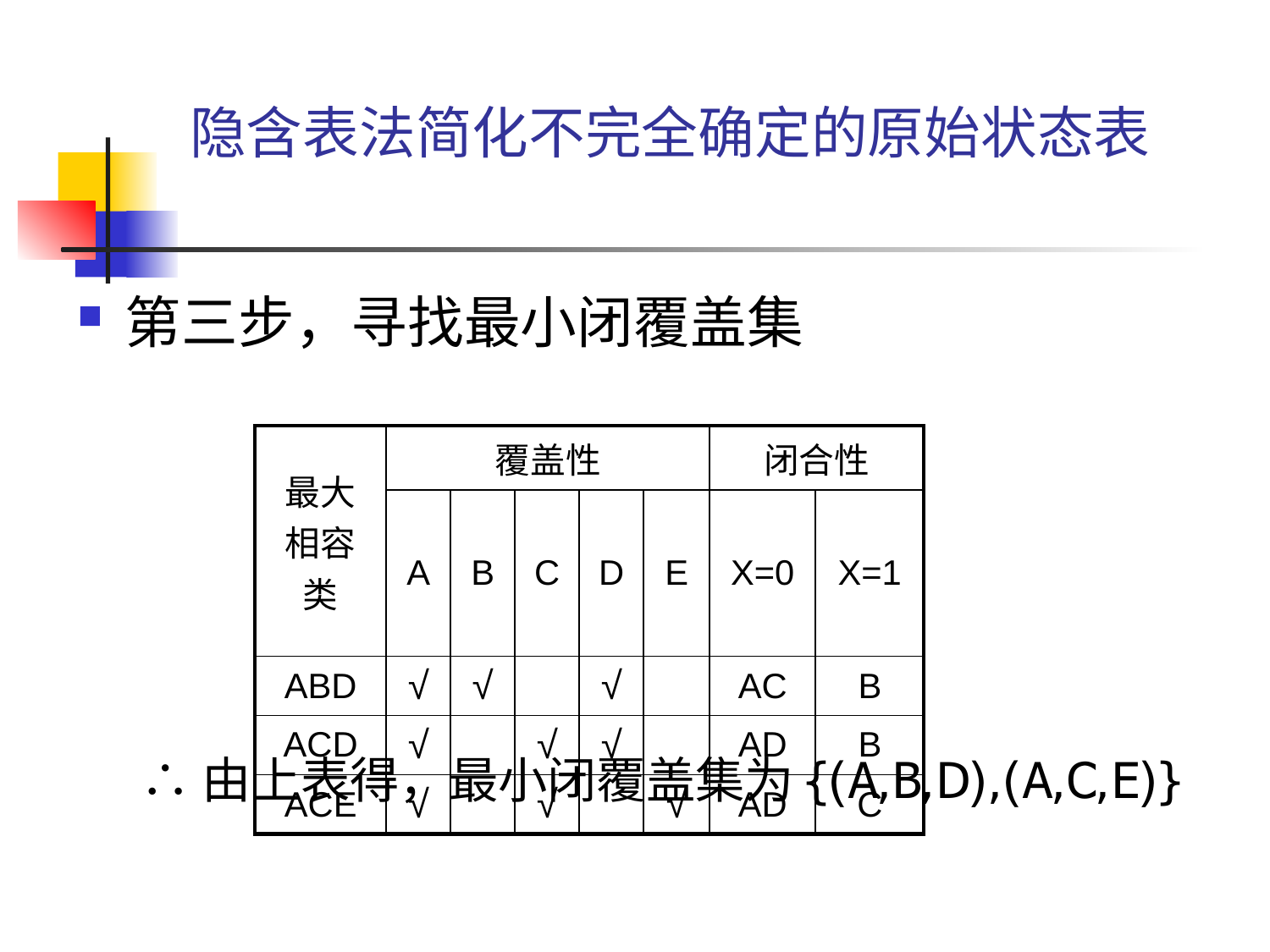

# 隐含表法简化不完全确定的原始状态表
第三步，寻找最小闭覆盖集

∴由上表得，最小闭覆盖集为{(A,B,D),(A,C,E)}
| 最大 相容类 | 覆盖性 |  |  |  |  | 闭合性 |  |
| --- | --- | --- | --- | --- | --- | --- | --- |
|  | A | B | C | D | E | X=0 | X=1 |
| ABD | √ | √ |  | √ |  | AC | B |
| ACD | √ |  | √ | √ |  | AD | B |
| ACE | √ |  | √ |  | √ | AD | C |